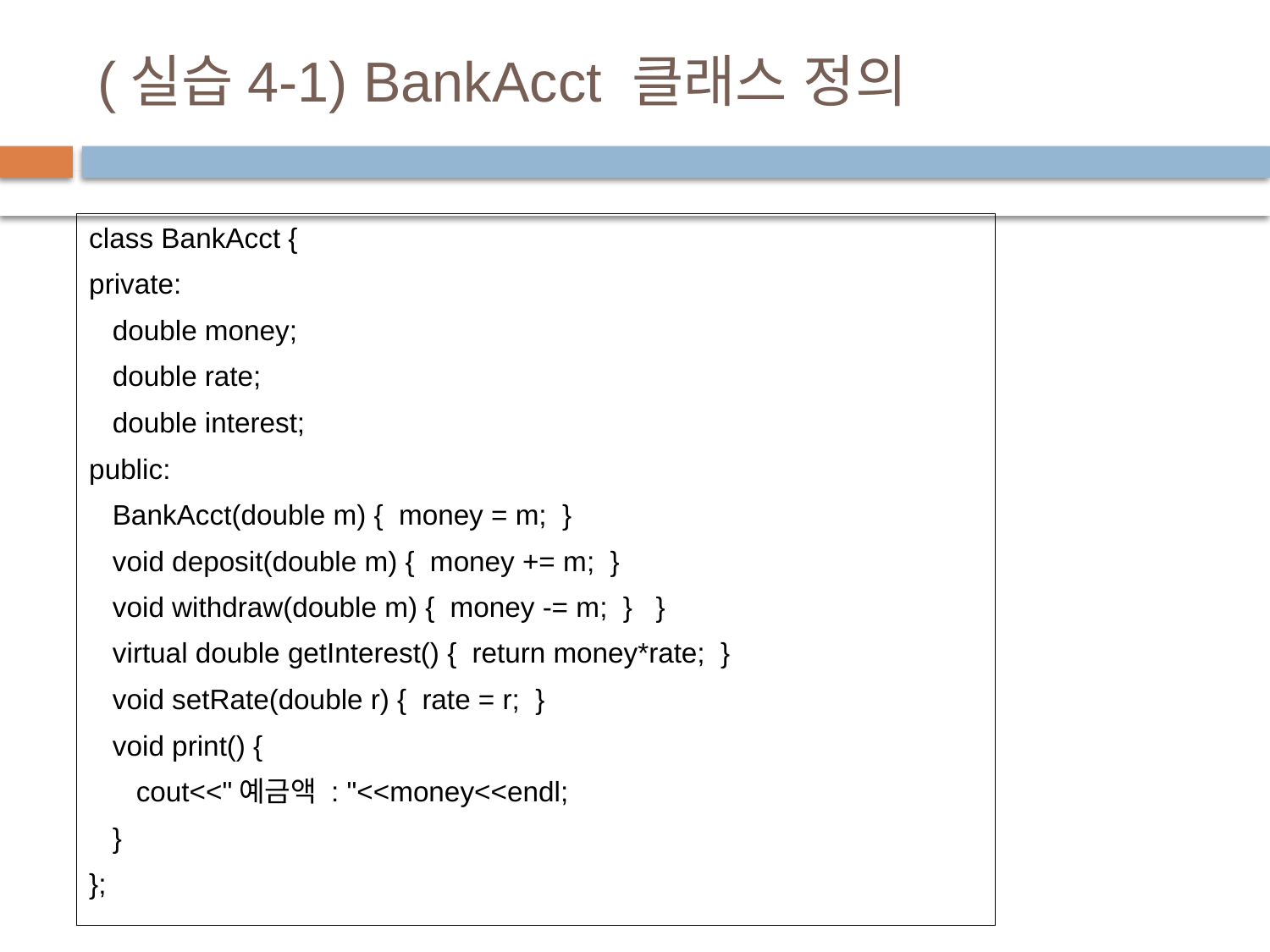

# (실습4-1) BankAcct 클래스 정의
class BankAcct {
private:
   double money;
   double rate;
   double interest;
public:
   BankAcct(double m) {  money = m;  }
   void deposit(double m) {  money += m;  }
   void withdraw(double m) {  money -= m;  }   }
   virtual double getInterest() {  return money*rate;  }
   void setRate(double r) {  rate = r;  }
   void print() {
      cout<<"예금액 : "<<money<<endl;
   }
};